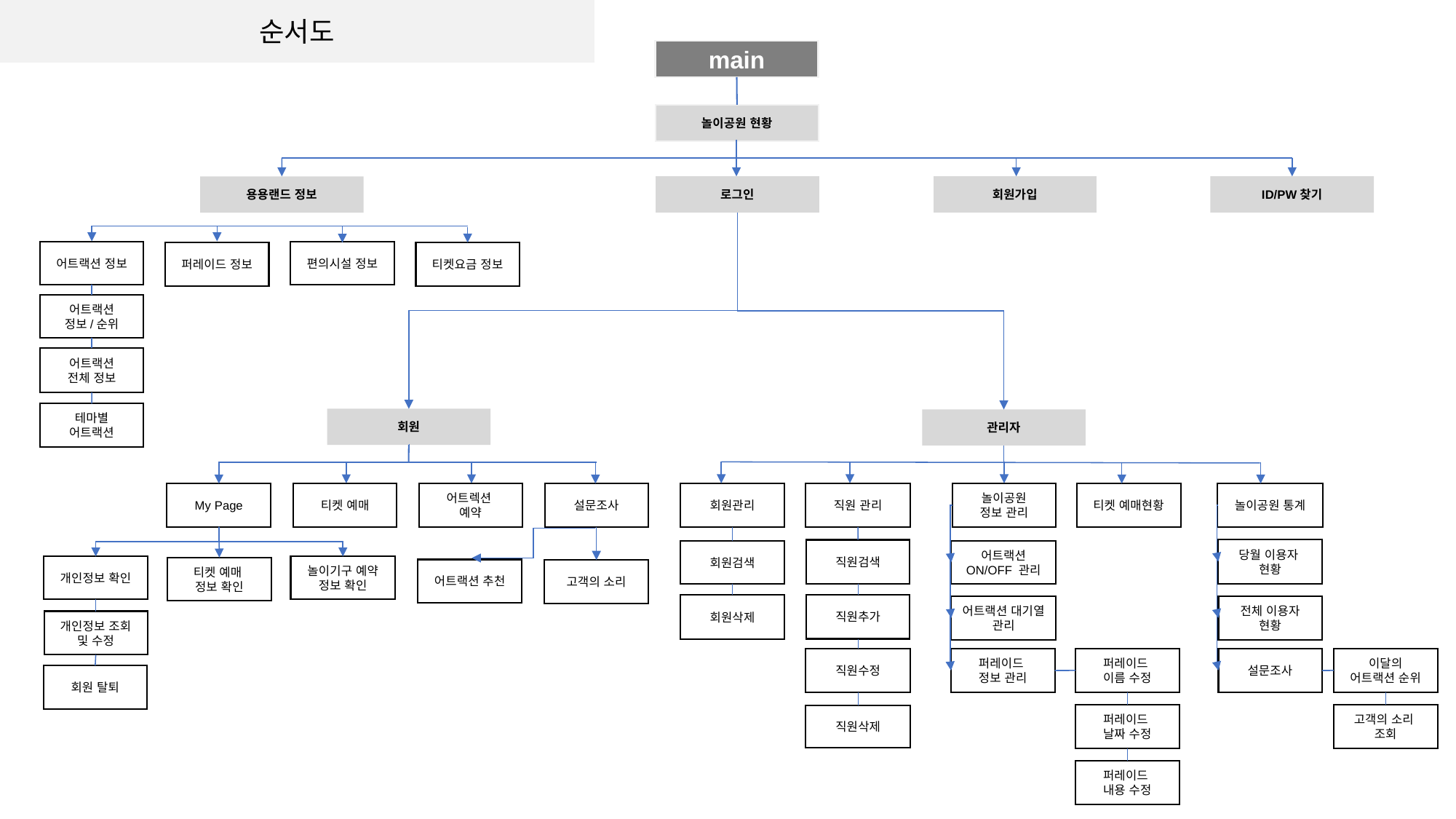

순서도
main
놀이공원 현황
로그인
회원가입
ID/PW찾기
용용랜드 정보
어트랙션 정보
편의시설 정보
퍼레이드 정보
티켓요금 정보
어트랙션
정보/순위
어트랙션
전체 정보
테마별
어트랙션
회원
관리자
놀이공원 통계
직원 관리
놀이공원
정보 관리
티켓 예매현황
회원관리
티켓 예매
My Page
어트렉션
예약
설문조사
당월 이용자
현황
직원검색
어트랙션 ON/OFF 관리
회원검색
개인정보 확인
놀이기구 예약 정보 확인
티켓 예매
정보 확인
어트랙션 추천
고객의 소리
직원추가
회원삭제
어트랙션 대기열 관리
전체 이용자
현황
개인정보 조회 및 수정
퍼레이드
정보 관리
설문조사
퍼레이드
이름 수정
직원수정
이달의
어트랙션 순위
회원 탈퇴
고객의 소리
조회
퍼레이드
날짜 수정
직원삭제
퍼레이드
내용 수정